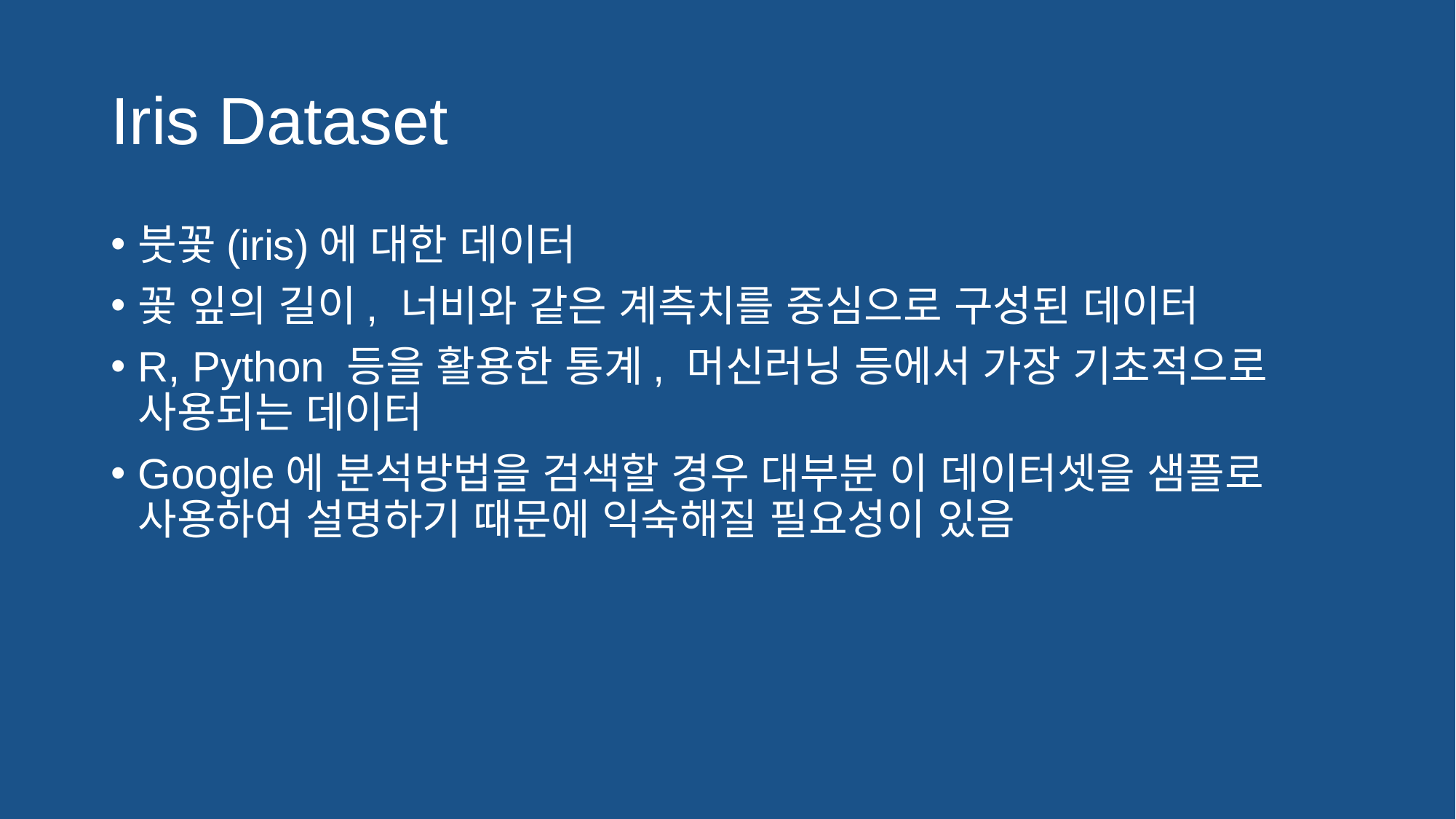

# Iris Dataset
붓꽃(iris)에 대한 데이터
꽃 잎의 길이, 너비와 같은 계측치를 중심으로 구성된 데이터
R, Python 등을 활용한 통계, 머신러닝 등에서 가장 기초적으로 사용되는 데이터
Google에 분석방법을 검색할 경우 대부분 이 데이터셋을 샘플로 사용하여 설명하기 때문에 익숙해질 필요성이 있음